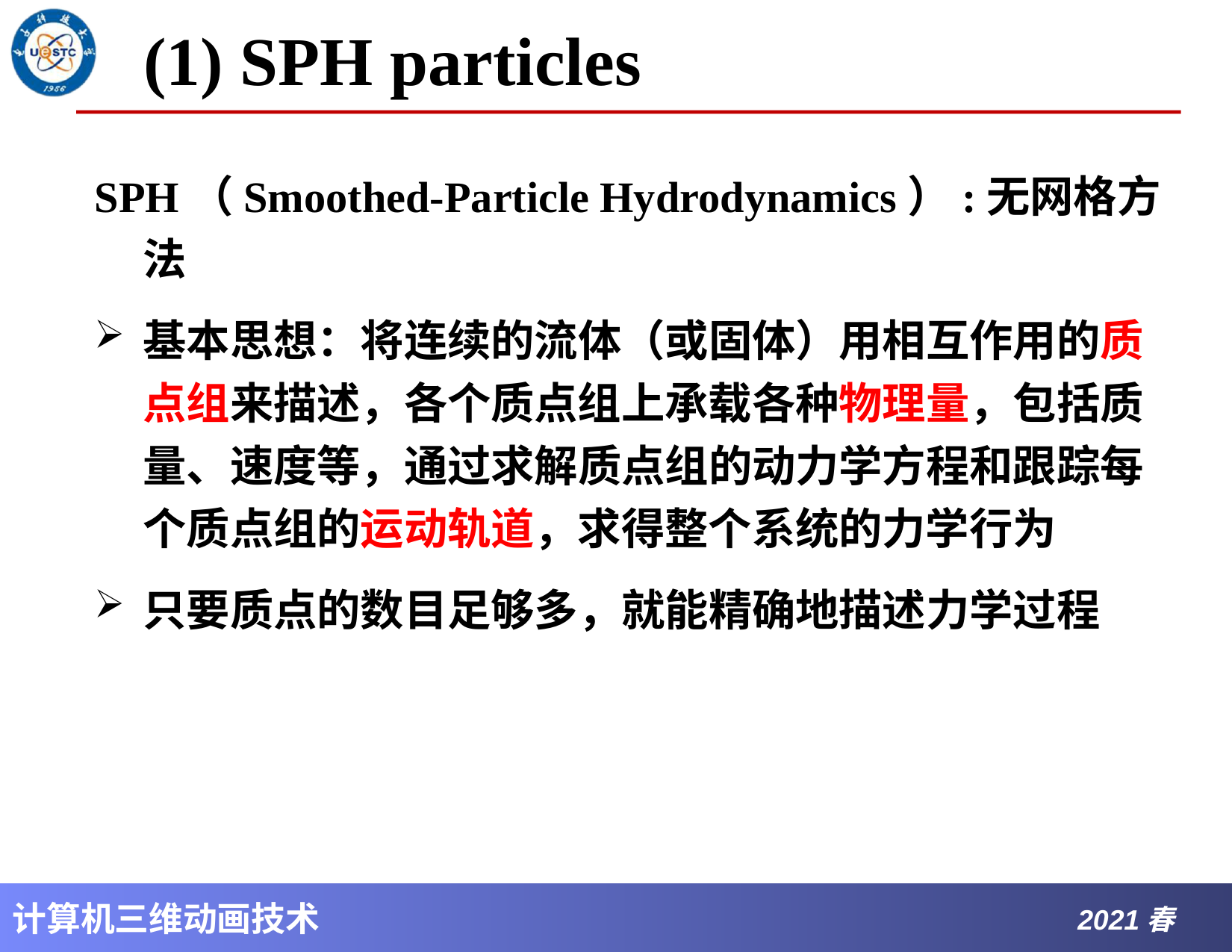

# (1) SPH particles
SPH（Smoothed-Particle Hydrodynamics）:无网格方法
基本思想：将连续的流体（或固体）用相互作用的质点组来描述，各个质点组上承载各种物理量，包括质量、速度等，通过求解质点组的动力学方程和跟踪每个质点组的运动轨道，求得整个系统的力学行为
只要质点的数目足够多，就能精确地描述力学过程